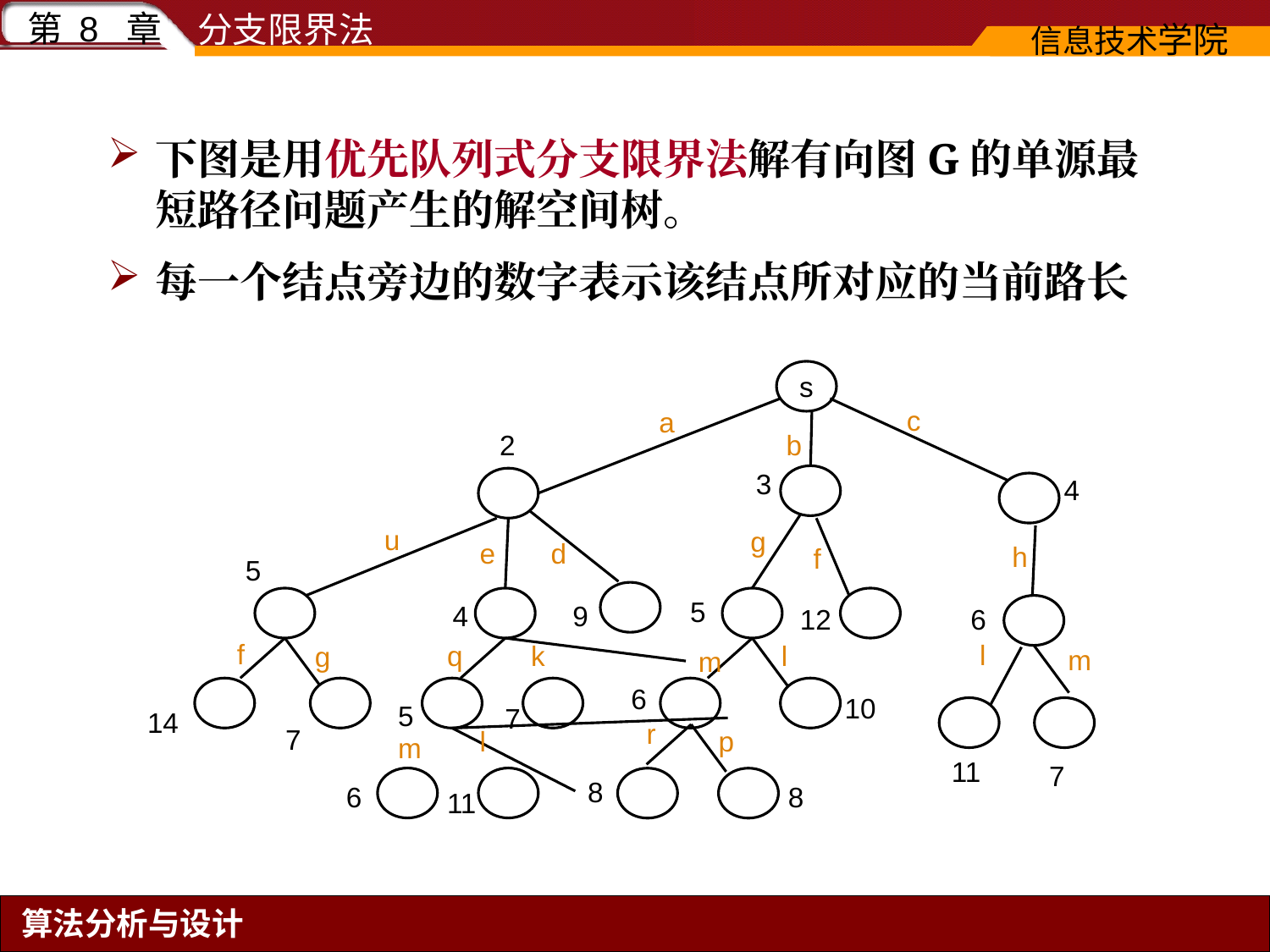

下图是用优先队列式分支限界法解有向图G的单源最短路径问题产生的解空间树。
每一个结点旁边的数字表示该结点所对应的当前路长

s
c
a
2
b
3

4

u
g
e
d
h
f
5

5

4
9

12
6
f
l
q
k
l
g
m
m
6

10
5
7

14
r
7
l
p
m
11
7
8

6
8
11